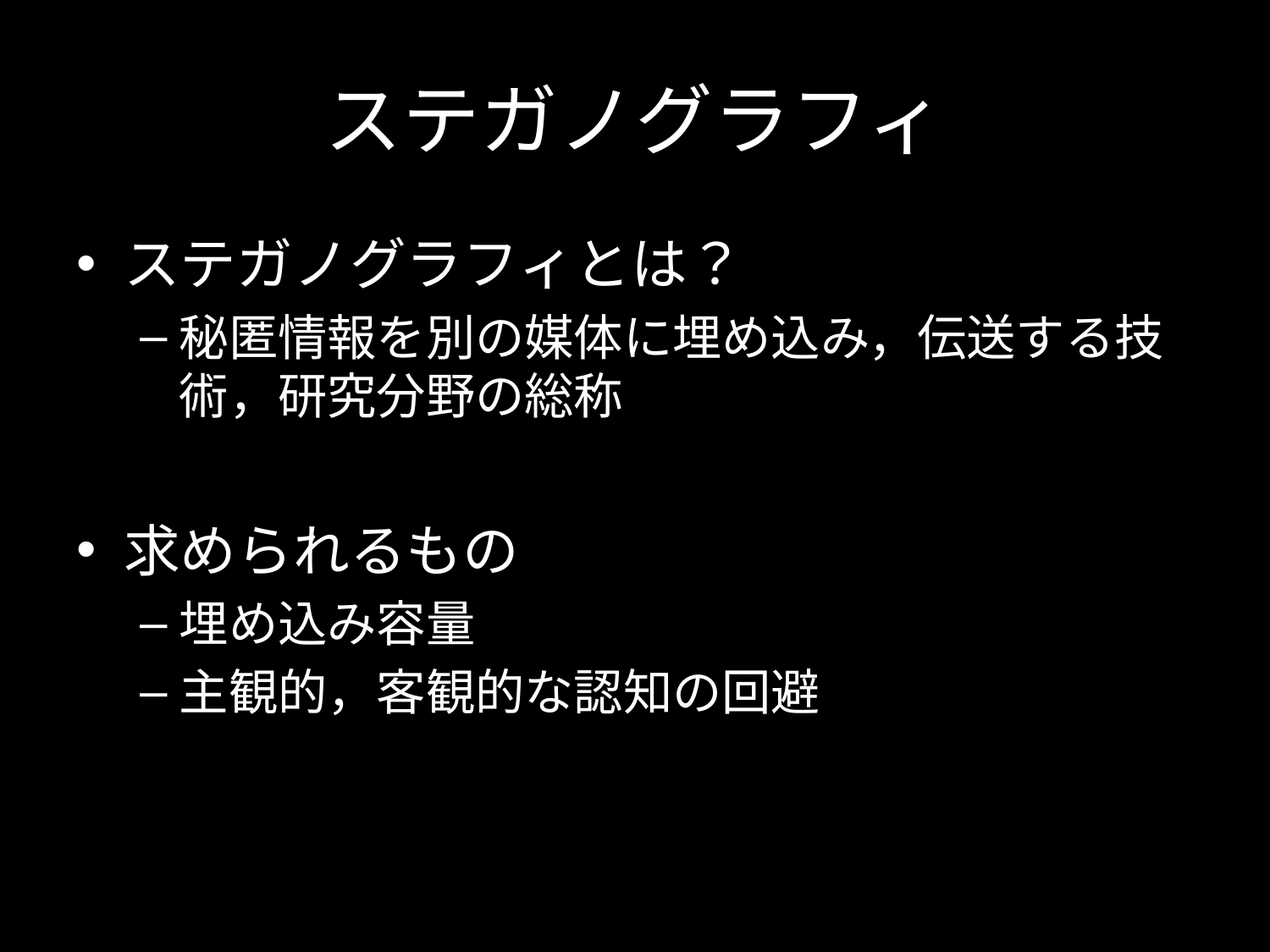

# ステガノグラフィ
ステガノグラフィとは？
秘匿情報を別の媒体に埋め込み，伝送する技術，研究分野の総称

求められるもの
埋め込み容量
主観的，客観的な認知の回避